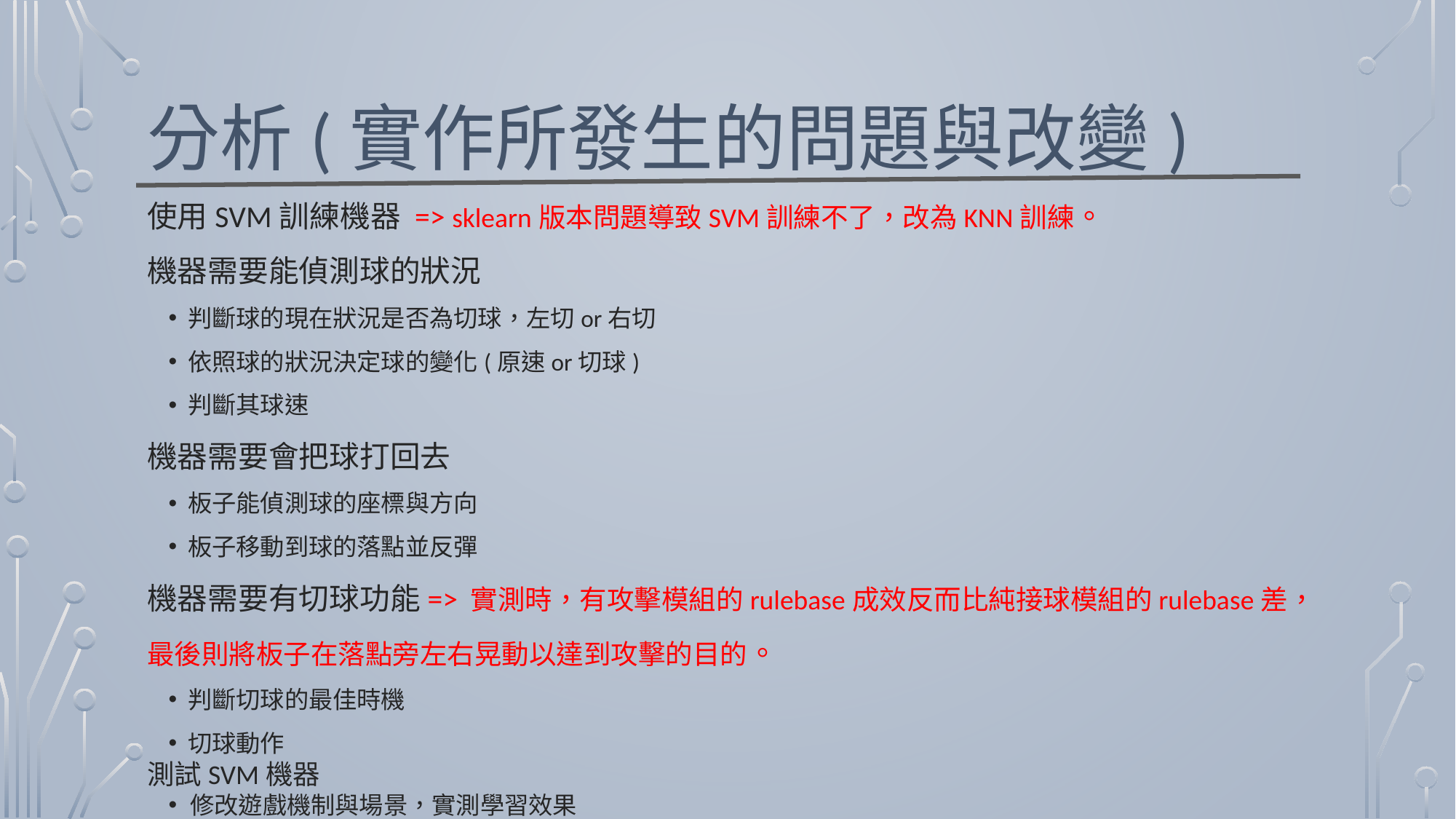

# 分析(實作所發生的問題與改變)
使用SVM訓練機器 => sklearn版本問題導致SVM訓練不了，改為KNN訓練。
機器需要能偵測球的狀況
判斷球的現在狀況是否為切球，左切or右切
依照球的狀況決定球的變化(原速or切球)
判斷其球速
機器需要會把球打回去
板子能偵測球的座標與方向
板子移動到球的落點並反彈
機器需要有切球功能=> 實測時，有攻擊模組的rulebase成效反而比純接球模組的rulebase差，最後則將板子在落點旁左右晃動以達到攻擊的目的。
判斷切球的最佳時機
切球動作
測試SVM機器
修改遊戲機制與場景，實測學習效果